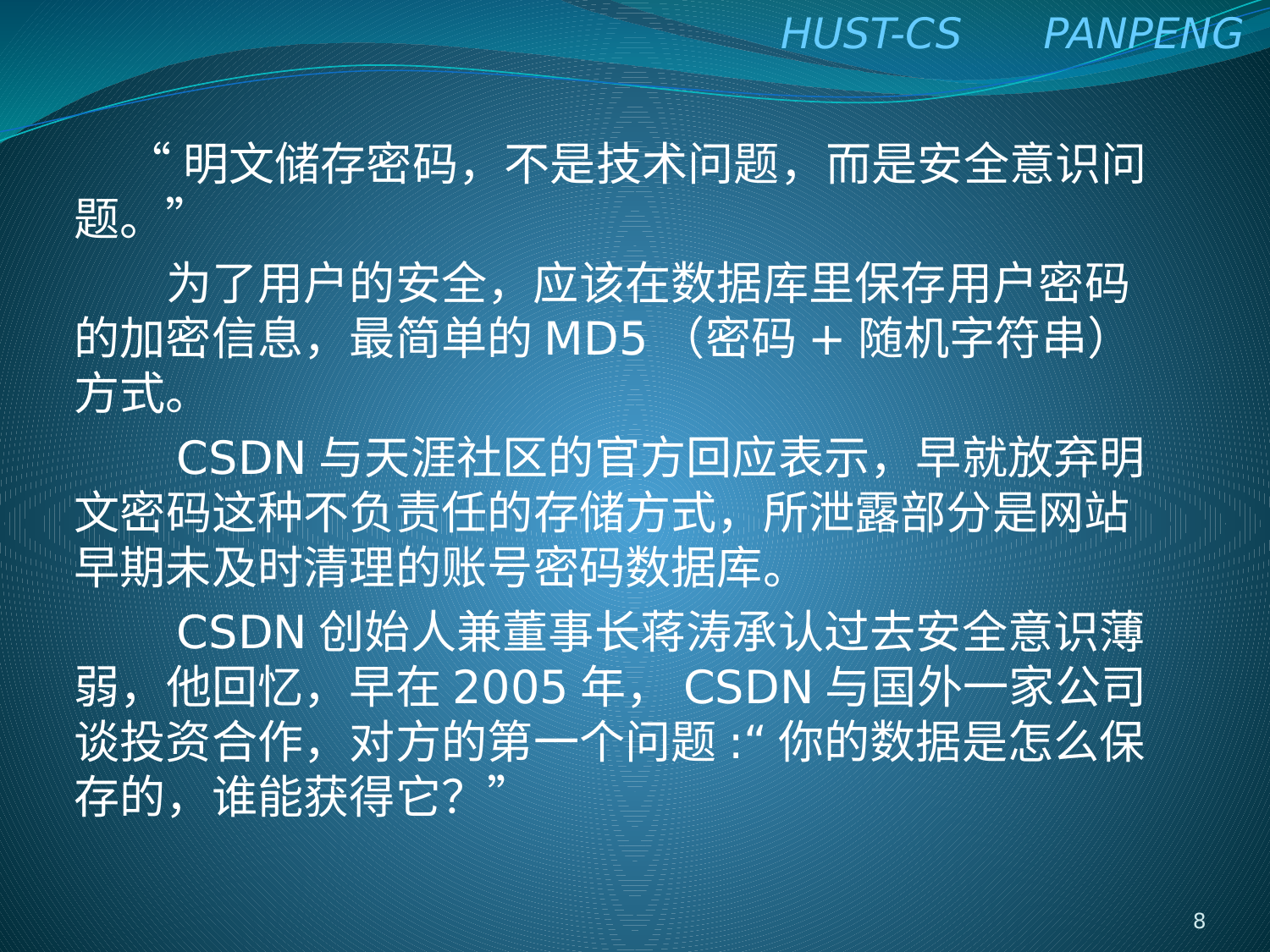

“明文储存密码，不是技术问题，而是安全意识问题。”
　　为了用户的安全，应该在数据库里保存用户密码的加密信息，最简单的MD5（密码+随机字符串）方式。
　　CSDN与天涯社区的官方回应表示，早就放弃明文密码这种不负责任的存储方式，所泄露部分是网站早期未及时清理的账号密码数据库。
　　CSDN创始人兼董事长蒋涛承认过去安全意识薄弱，他回忆，早在2005年，CSDN与国外一家公司谈投资合作，对方的第一个问题:“你的数据是怎么保存的，谁能获得它？”

8